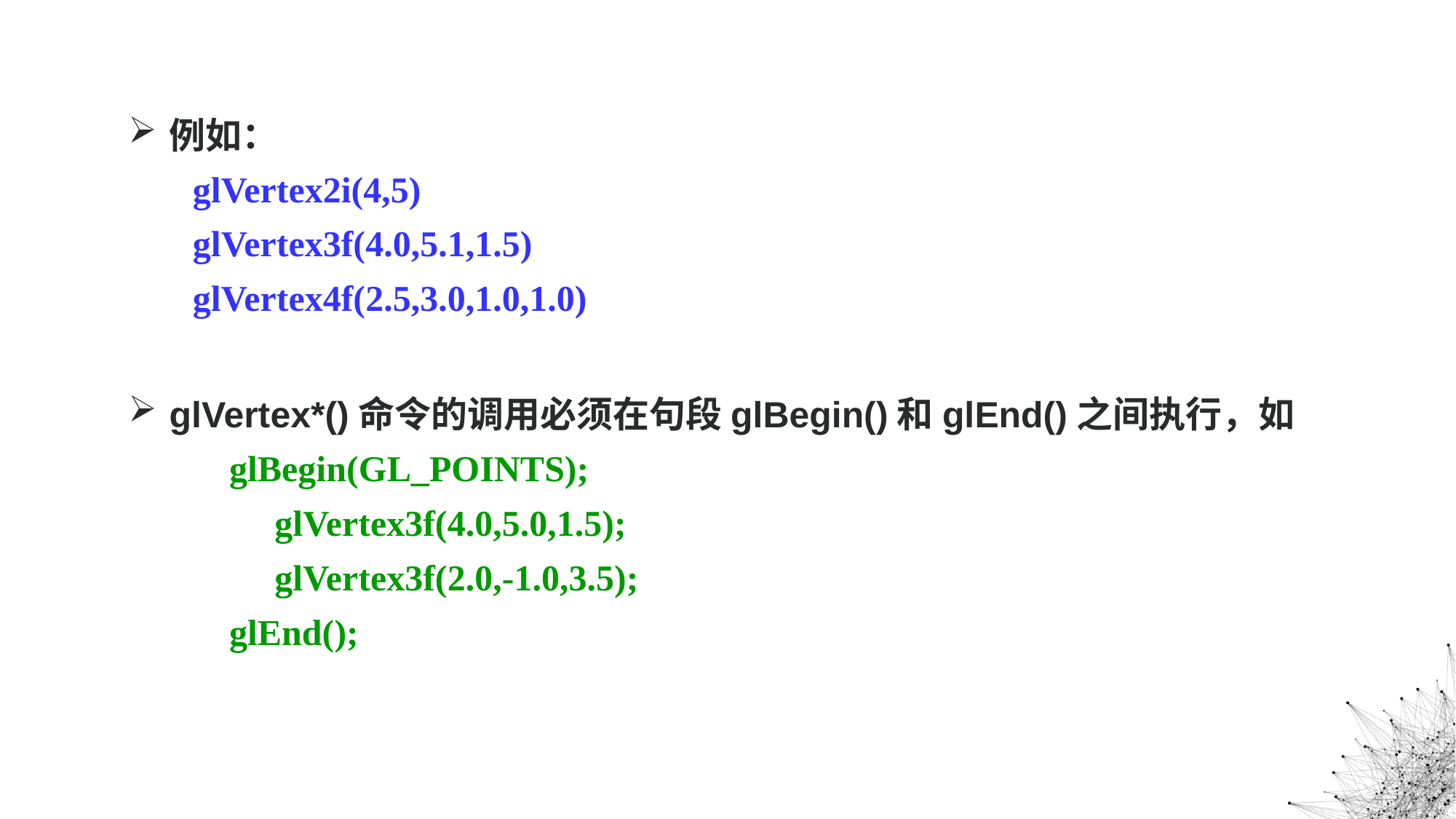

例如：
	glVertex2i(4,5)
glVertex3f(4.0,5.1,1.5)
glVertex4f(2.5,3.0,1.0,1.0)

glVertex*()命令的调用必须在句段glBegin()和glEnd()之间执行，如
    glBegin(GL_POINTS);
         glVertex3f(4.0,5.0,1.5);
         glVertex3f(2.0,-1.0,3.5);
    glEnd();